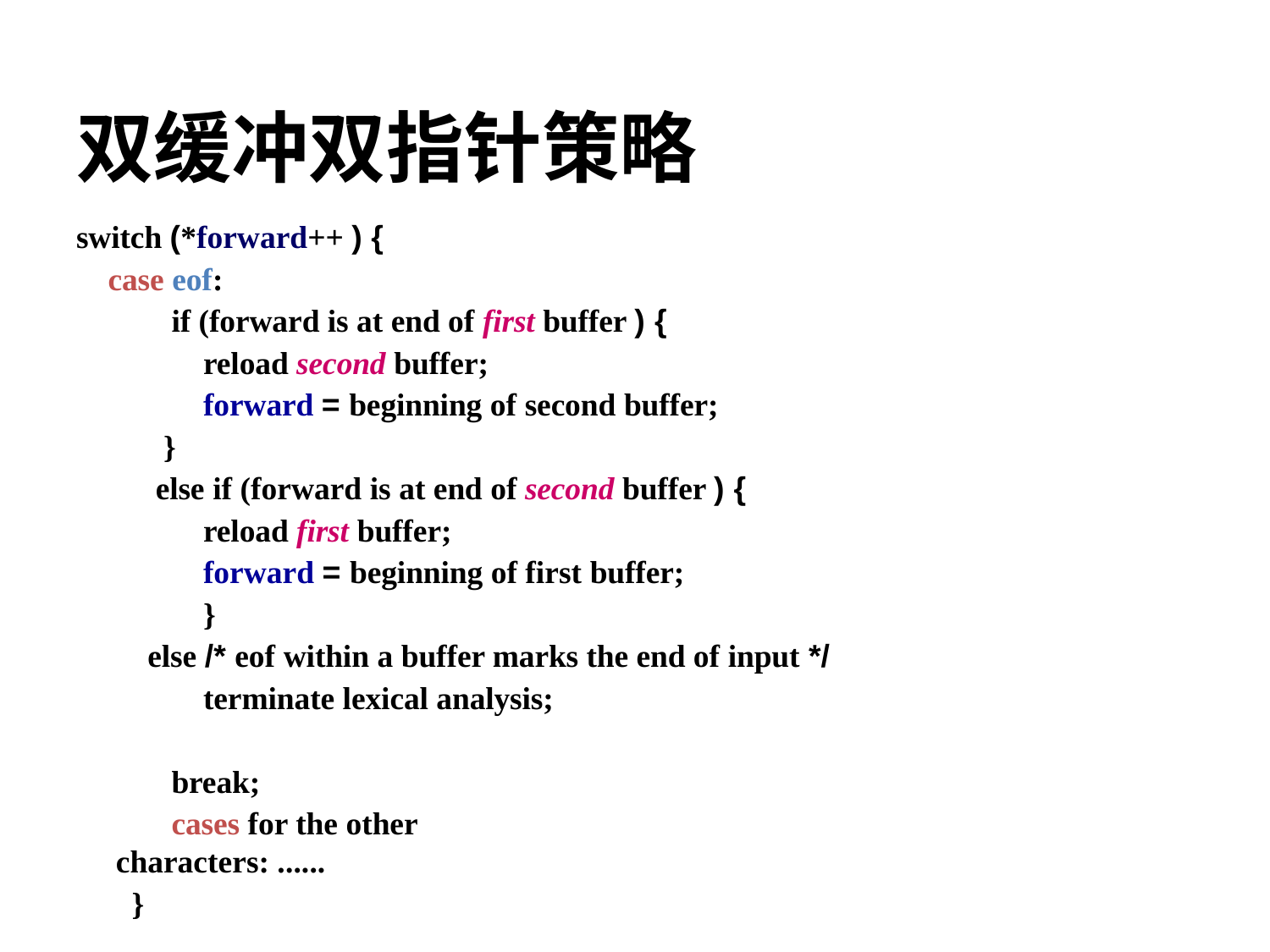

# 双缓冲双指针策略
switch (*forward++ ) {
case eof:
if (forward is at end of first buffer ) {
reload second buffer;
forward = beginning of second buffer;
}
else if (forward is at end of second buffer ) {
reload first buffer;
forward = beginning of first buffer;
}
else /* eof within a buffer marks the end of input */
terminate lexical analysis;
break;
cases for the other characters: ......
}